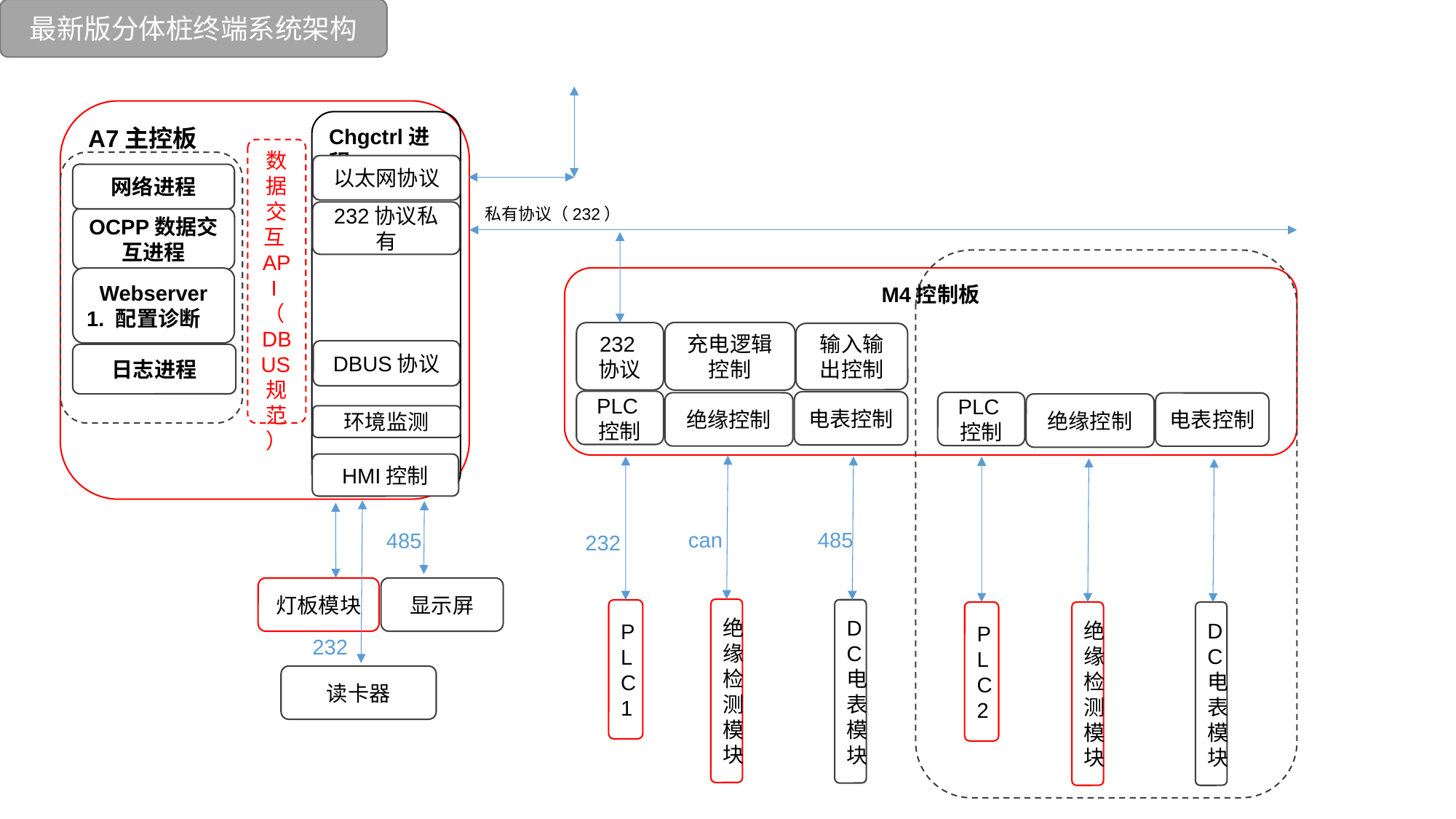

最新版分体桩终端系统架构
A7主控板
Chgctrl进程
数据交互API（DBUS规范）

以太网协议
网络进程
私有协议（232）
232协议私有
OCPP数据交互进程

M4控制板
Webserver
1. 配置诊断
充电逻辑控制
232协议
输入输出控制
DBUS协议
日志进程
PLC控制
电表控制
PLC控制
绝缘控制
电表控制
绝缘控制
环境监测
HMI控制
can
485
485
232
灯板模块
显示屏
绝缘检测模块
DC电表模块
PLC1
PLC2
绝缘检测模块
DC电表模块
232
读卡器